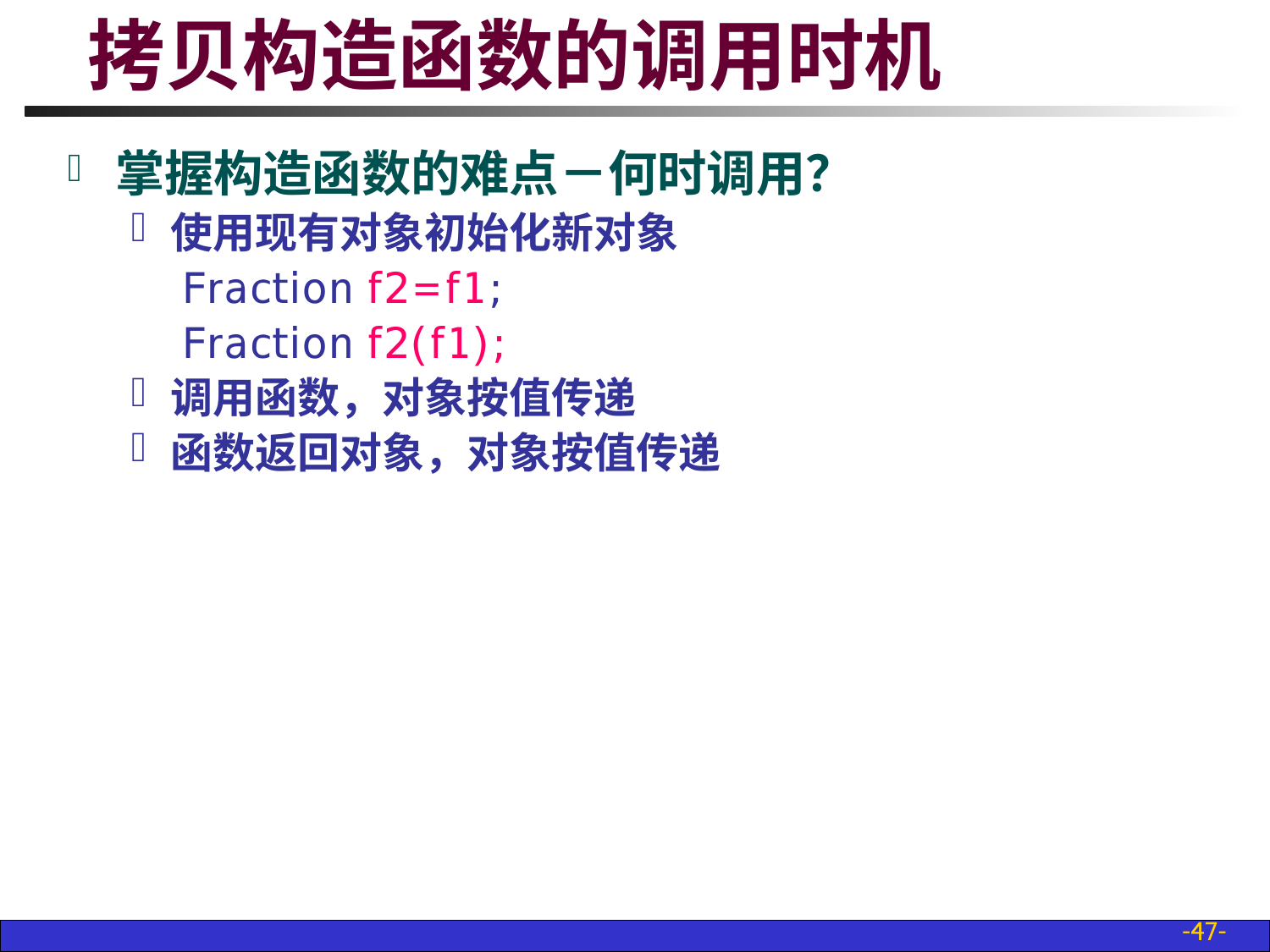

# 拷贝构造函数的调用时机
掌握构造函数的难点－何时调用？
使用现有对象初始化新对象
	 Fraction f2=f1;
	 Fraction f2(f1);
调用函数，对象按值传递
函数返回对象，对象按值传递
-47-